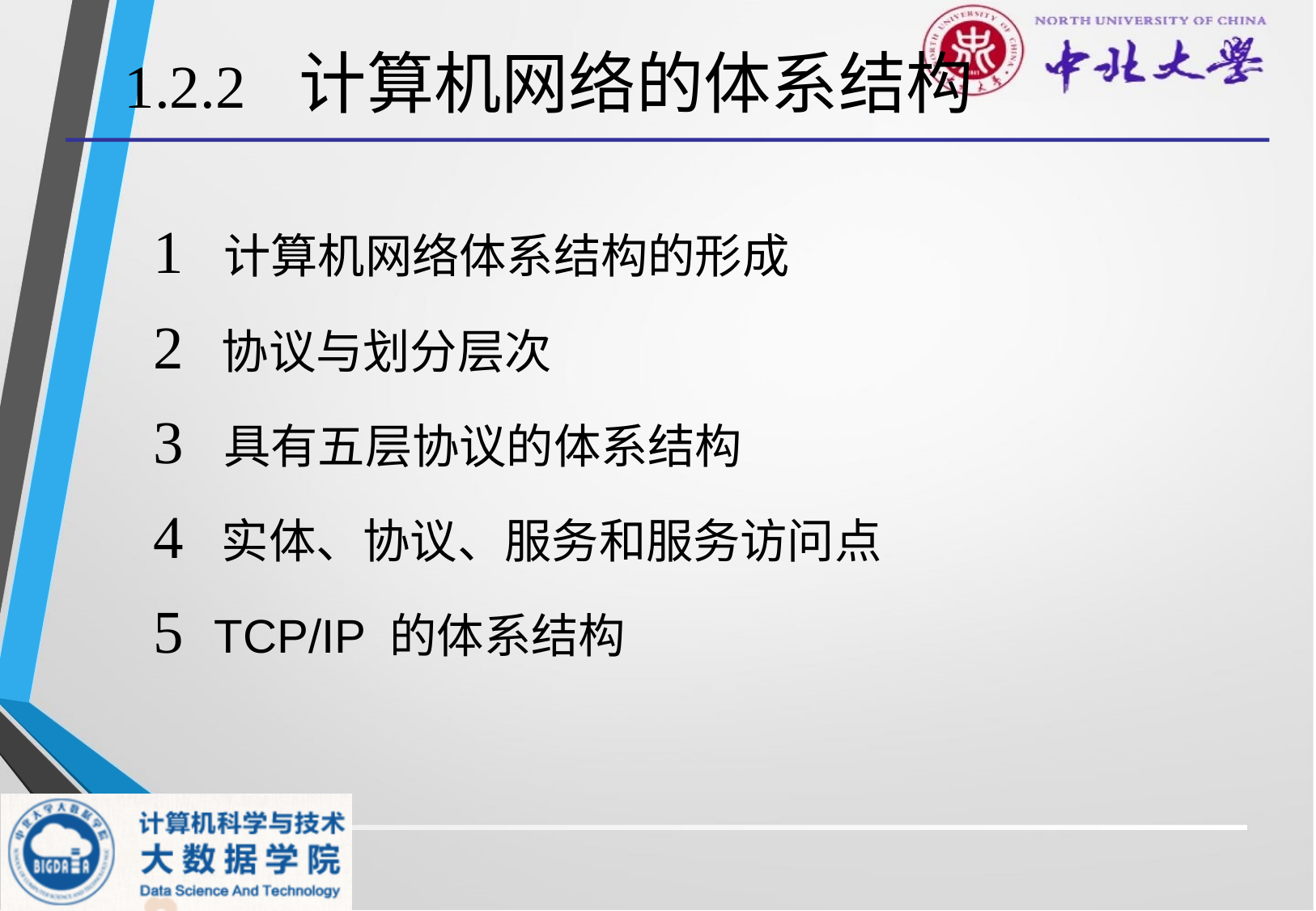

# 1.2.2  计算机网络的体系结构
1  计算机网络体系结构的形成
2  协议与划分层次
3  具有五层协议的体系结构
4  实体、协议、服务和服务访问点
5  TCP/IP 的体系结构
23